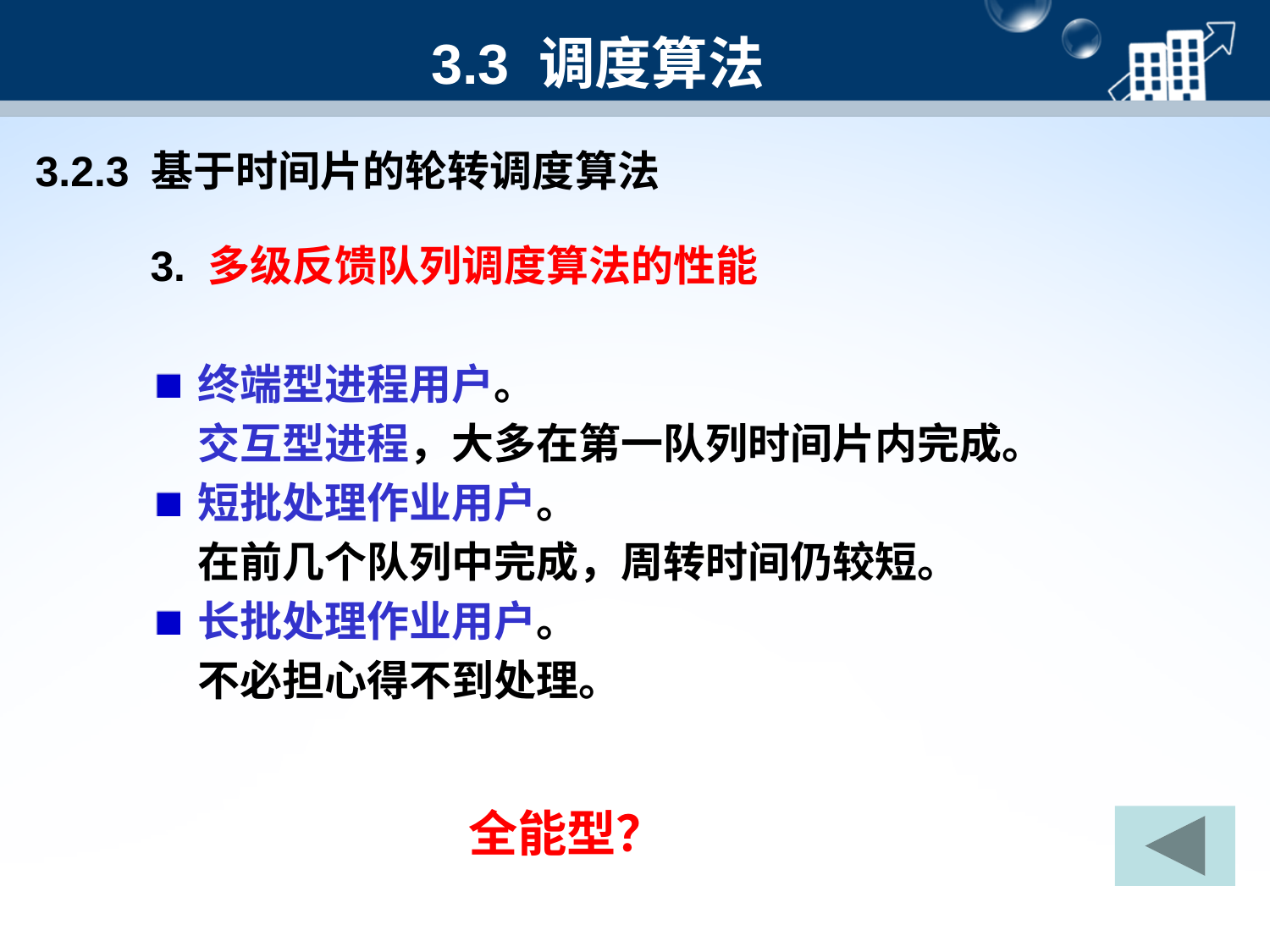

# 3.3 调度算法
3.2.3 基于时间片的轮转调度算法
3. 多级反馈队列调度算法的性能

终端型进程用户。
	交互型进程，大多在第一队列时间片内完成。
短批处理作业用户。
	在前几个队列中完成，周转时间仍较短。
长批处理作业用户。
	不必担心得不到处理。
全能型？